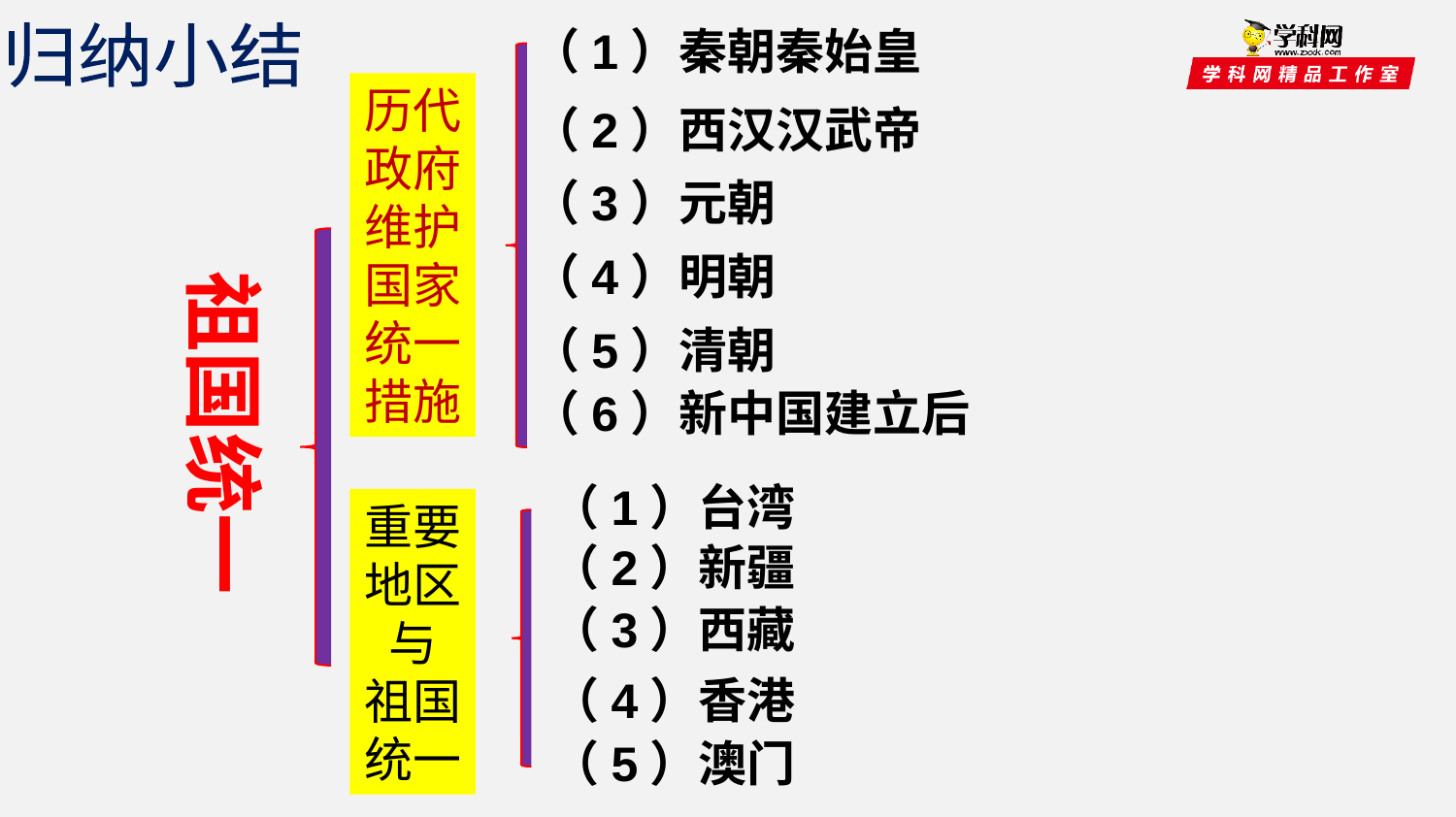

（1）秦朝秦始皇
归纳小结

历代
政府
维护
国家
统一
措施
（2）西汉汉武帝
（3）元朝

（4）明朝
祖国统一
（5）清朝
（6）新中国建立后
（1）台湾
重要
地区
与
祖国
统一

（2）新疆
（3）西藏
（4）香港
（5）澳门